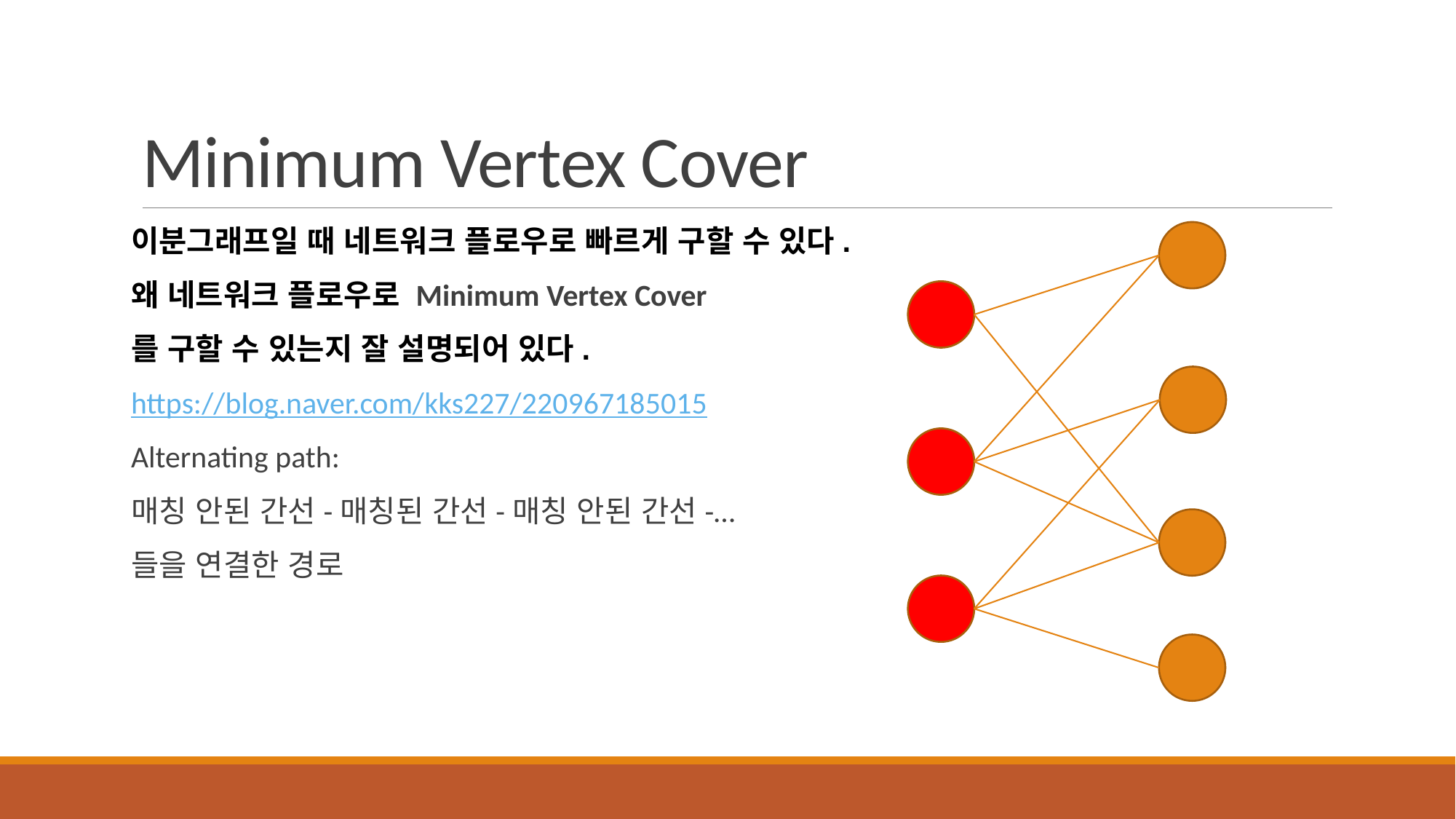

# Minimum Vertex Cover
이분그래프일 때 네트워크 플로우로 빠르게 구할 수 있다.
왜 네트워크 플로우로 Minimum Vertex Cover
를 구할 수 있는지 잘 설명되어 있다.
https://blog.naver.com/kks227/220967185015
Alternating path:
매칭 안된 간선-매칭된 간선-매칭 안된 간선-…
들을 연결한 경로